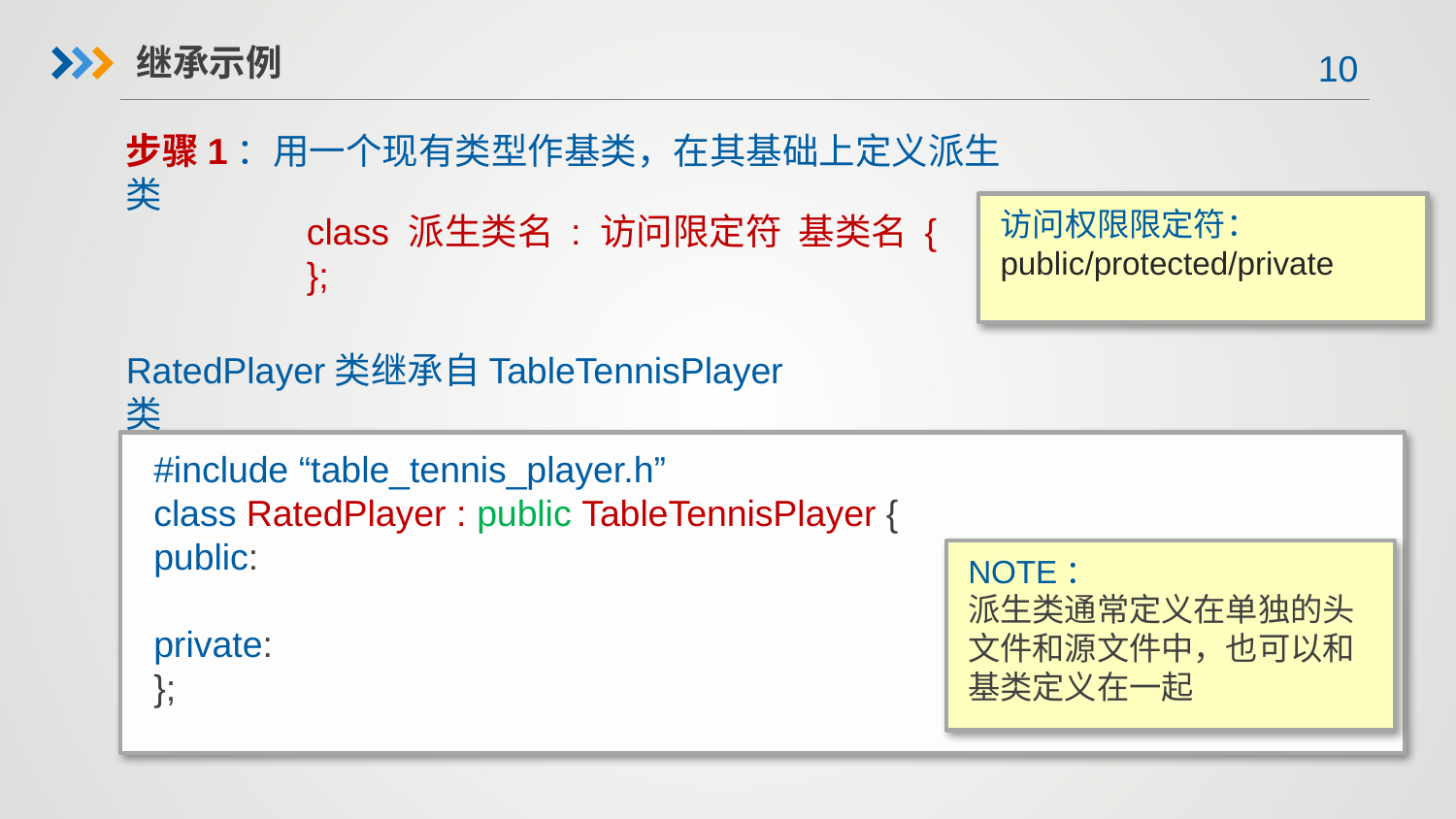

继承示例
步骤1：用一个现有类型作基类，在其基础上定义派生类

访问权限限定符：
public/protected/private
class 派生类名 : 访问限定符  基类名 {
};
RatedPlayer类继承自TableTennisPlayer类

#include “table_tennis_player.h”
class RatedPlayer : public TableTennisPlayer {
public:

private:
};

NOTE：
派生类通常定义在单独的头文件和源文件中，也可以和基类定义在一起